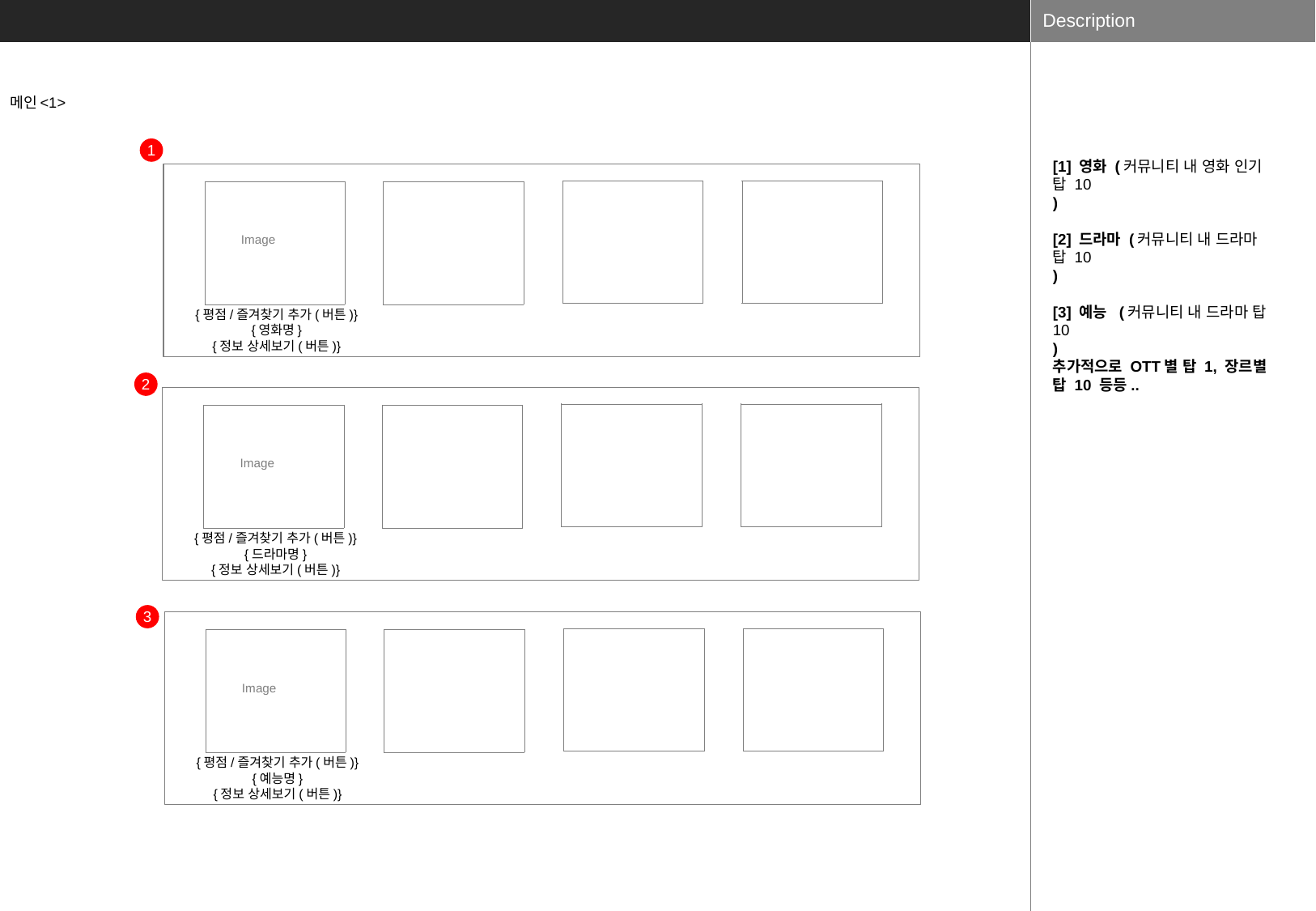

메인<1>
1

[1] 영화 (커뮤니티 내 영화 인기 탑 10
)

[2] 드라마 (커뮤니티 내 드라마 탑 10
)

[3] 예능  (커뮤니티 내 드라마 탑 10
)
추가적으로 OTT별 탑 1, 장르별 탑 10 등등..

|  |
| --- |
|  |
| --- |
|  |
| --- |
|  |
| --- |
Image
{평점/즐겨찾기 추가(버튼)}
{영화명}
{정보 상세보기(버튼)}
2

|  |
| --- |
|  |
| --- |
|  |
| --- |
|  |
| --- |
Image
{평점/즐겨찾기 추가(버튼)}
{드라마명}
{정보 상세보기(버튼)}
3

|  |
| --- |
|  |
| --- |
|  |
| --- |
|  |
| --- |
Image
{평점/즐겨찾기 추가(버튼)}
{예능명}
{정보 상세보기(버튼)}